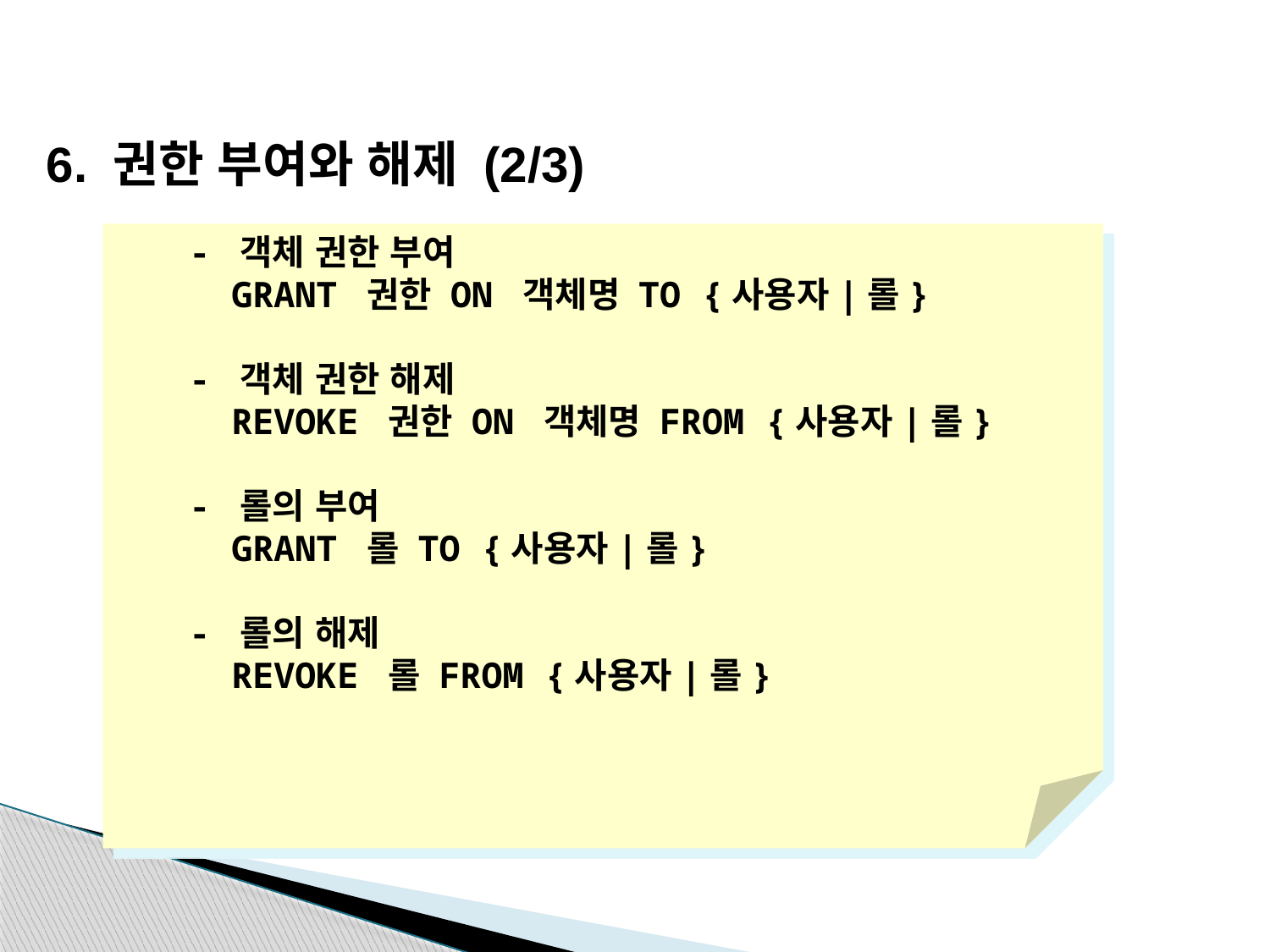

6. 권한 부여와 해제 (2/3)
   - 객체 권한 부여
     GRANT 권한 ON 객체명 TO {사용자|롤}

   - 객체 권한 해제
     REVOKE 권한 ON 객체명 FROM {사용자|롤}

   - 롤의 부여
     GRANT 롤 TO {사용자|롤}

   - 롤의 해제
     REVOKE 롤 FROM {사용자|롤}